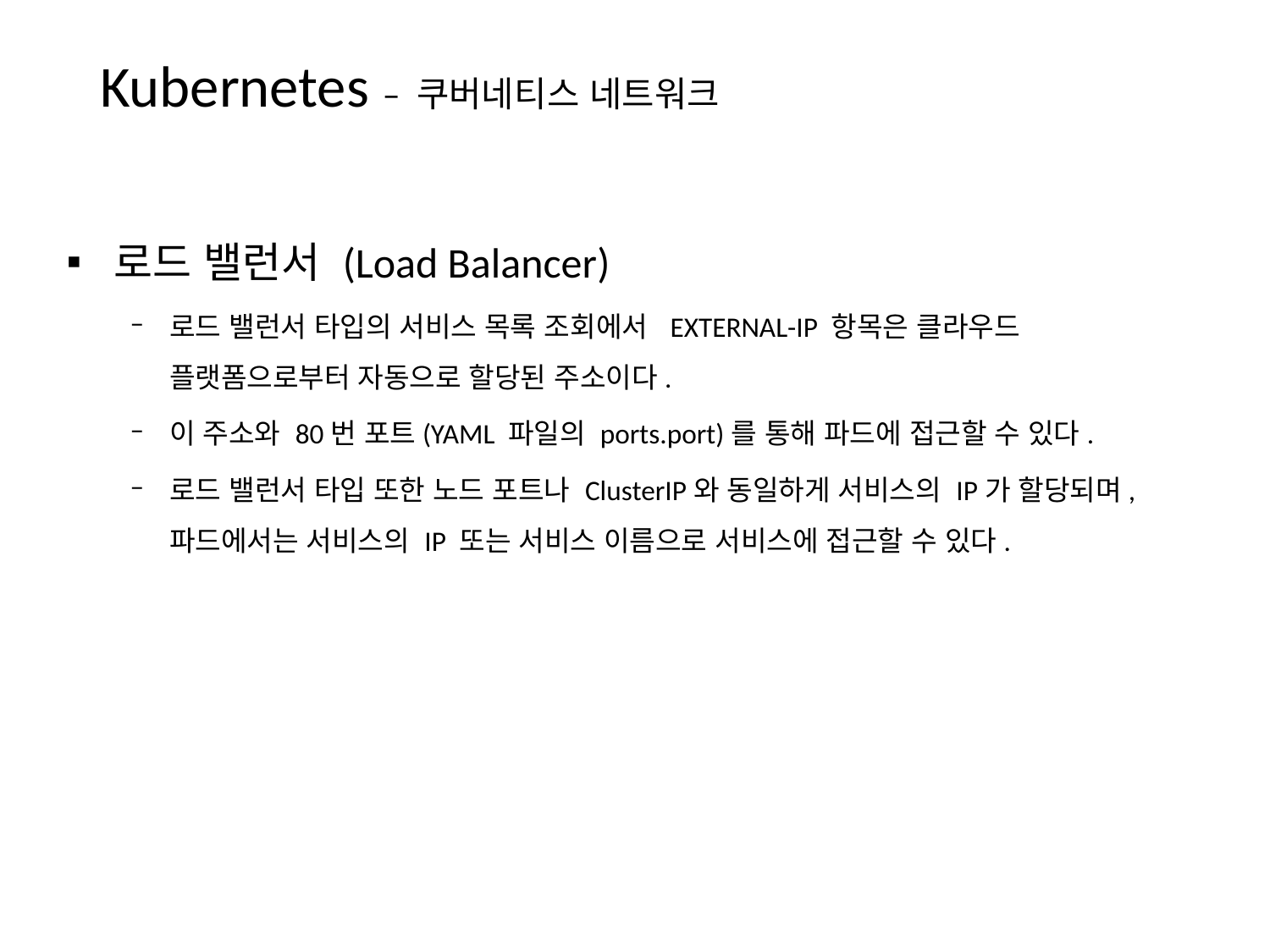

# Kubernetes – 쿠버네티스 네트워크
로드 밸런서 (Load Balancer)
로드 밸런서 타입의 서비스 목록 조회에서  EXTERNAL-IP 항목은 클라우드 플랫폼으로부터 자동으로 할당된 주소이다.
이 주소와 80번 포트(YAML 파일의 ports.port)를 통해 파드에 접근할 수 있다.
로드 밸런서 타입 또한 노드 포트나 ClusterIP와 동일하게 서비스의 IP가 할당되며, 파드에서는 서비스의 IP 또는 서비스 이름으로 서비스에 접근할 수 있다.